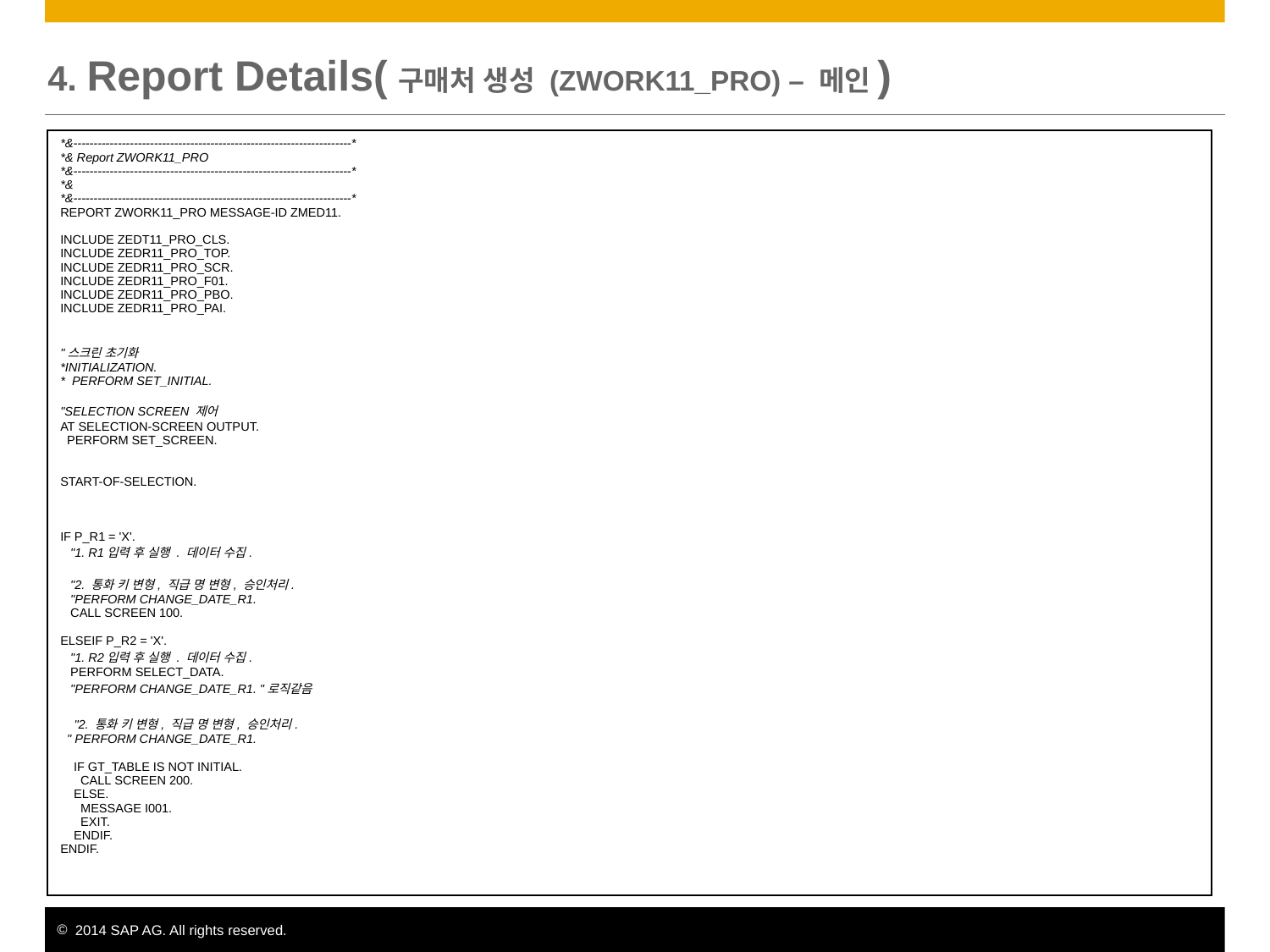

# 4. Report Details(구매처 생성 (ZWORK11_PRO) – 메인)
| \*&---------------------------------------------------------------------\* \*& Report ZWORK11\_PRO \*&---------------------------------------------------------------------\* \*& \*&---------------------------------------------------------------------\* REPORT ZWORK11\_PRO MESSAGE-ID ZMED11. INCLUDE ZEDT11\_PRO\_CLS. INCLUDE ZEDR11\_PRO\_TOP. INCLUDE ZEDR11\_PRO\_SCR. INCLUDE ZEDR11\_PRO\_F01. INCLUDE ZEDR11\_PRO\_PBO. INCLUDE ZEDR11\_PRO\_PAI. "스크린 초기화 \*INITIALIZATION. \*  PERFORM SET\_INITIAL. "SELECTION SCREEN 제어 AT SELECTION-SCREEN OUTPUT.   PERFORM SET\_SCREEN. START-OF-SELECTION. IF P\_R1 = 'X'.    "1. R1입력 후 실행 . 데이터 수집.    "2. 통화 키 변형, 직급 명 변형, 승인처리.    "PERFORM CHANGE\_DATE\_R1.    CALL SCREEN 100. ELSEIF P\_R2 = 'X'.    "1. R2입력 후 실행 . 데이터 수집.    PERFORM SELECT\_DATA.    "PERFORM CHANGE\_DATE\_R1. "로직같음    "2. 통화 키 변형, 직급 명 변형, 승인처리.   " PERFORM CHANGE\_DATE\_R1.     IF GT\_TABLE IS NOT INITIAL.       CALL SCREEN 200.     ELSE.       MESSAGE I001.       EXIT.     ENDIF. ENDIF. |
| --- |